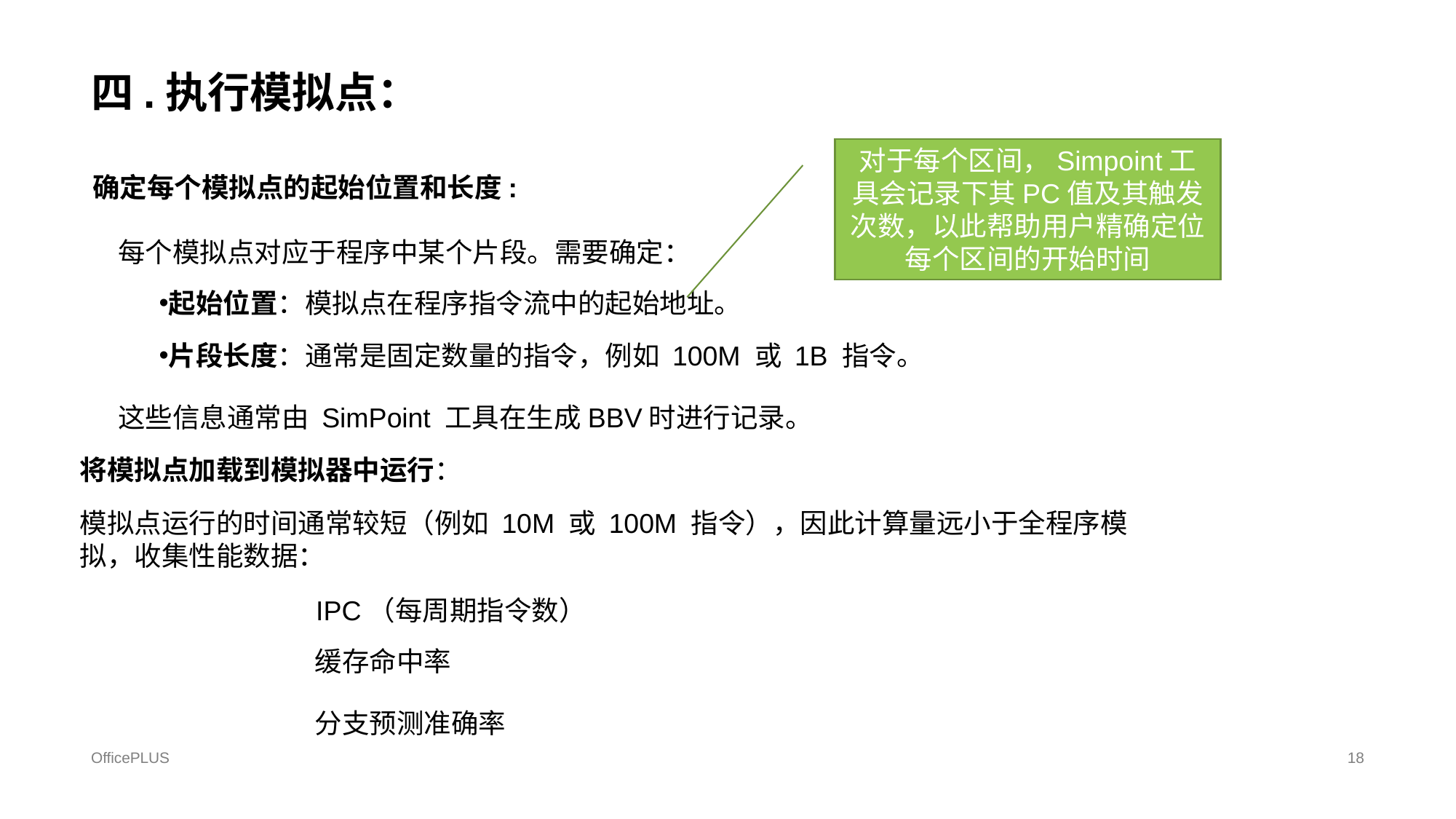

# 四.执行模拟点：
对于每个区间，Simpoint工具会记录下其PC值及其触发次数，以此帮助用户精确定位每个区间的开始时间
 确定每个模拟点的起始位置和长度:
每个模拟点对应于程序中某个片段。需要确定：
起始位置：模拟点在程序指令流中的起始地址。
片段长度：通常是固定数量的指令，例如 100M 或 1B 指令。
这些信息通常由 SimPoint 工具在生成BBV时进行记录。
将模拟点加载到模拟器中运行：
模拟点运行的时间通常较短（例如 10M 或 100M 指令），因此计算量远小于全程序模拟，收集性能数据：
IPC（每周期指令数）
缓存命中率
分支预测准确率
OfficePLUS
18